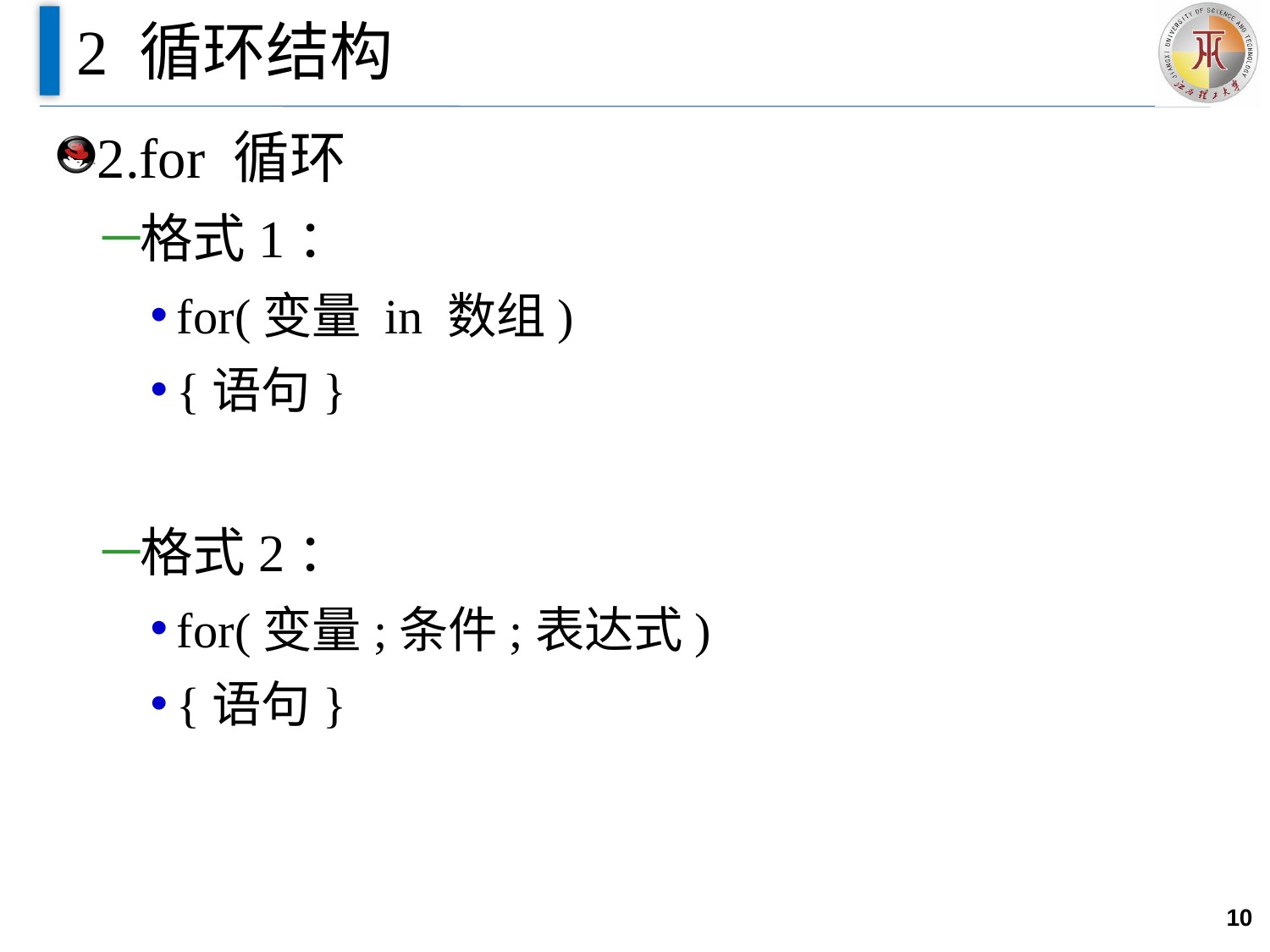

# 2 循环结构
2.for 循环
格式1：
for(变量 in 数组)
{语句}

格式2：
for(变量;条件;表达式)
{语句}
10